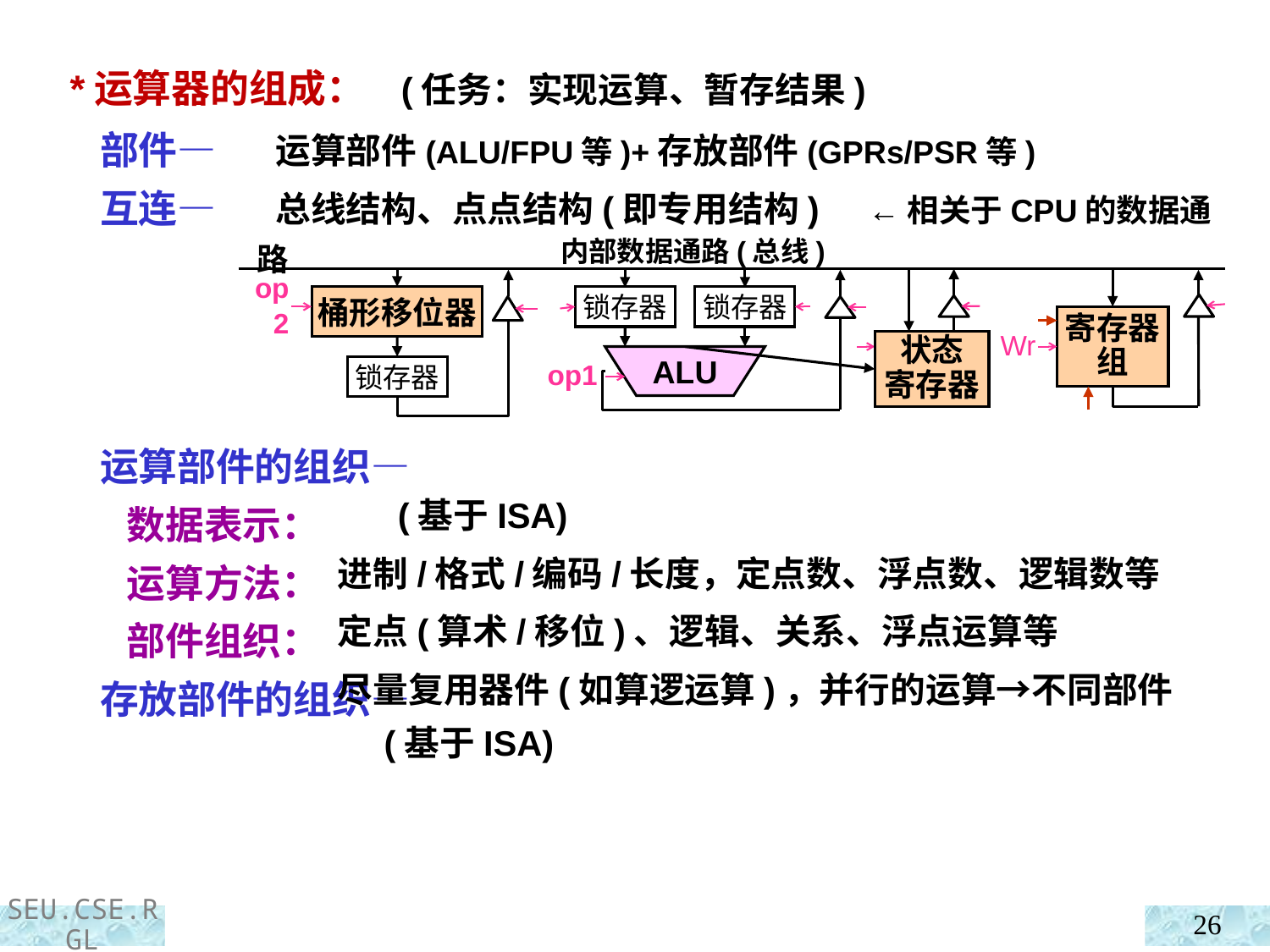

*运算器的组成：   (任务：实现运算、暂存结果)
      部件—
      互连—

      运算部件的组织—
         数据表示：
         运算方法：
         部件组织：
      存放部件的组织—
 运算部件(ALU/FPU等)+存放部件(GPRs/PSR等)
 总线结构、点点结构(即专用结构)     ←相关于CPU的数据通路

             (基于ISA)
        进制/格式/编码/长度，定点数、浮点数、逻辑数等
        定点(算术/移位)、逻辑、关系、浮点运算等
        尽量复用器件(如算逻运算)，并行的运算→不同部件
             (基于ISA)
内部数据通路(总线)
桶形移位器
锁存器
锁存器
op2

寄存器
组
Wr
状态
寄存器
ALU
锁存器
op1
26